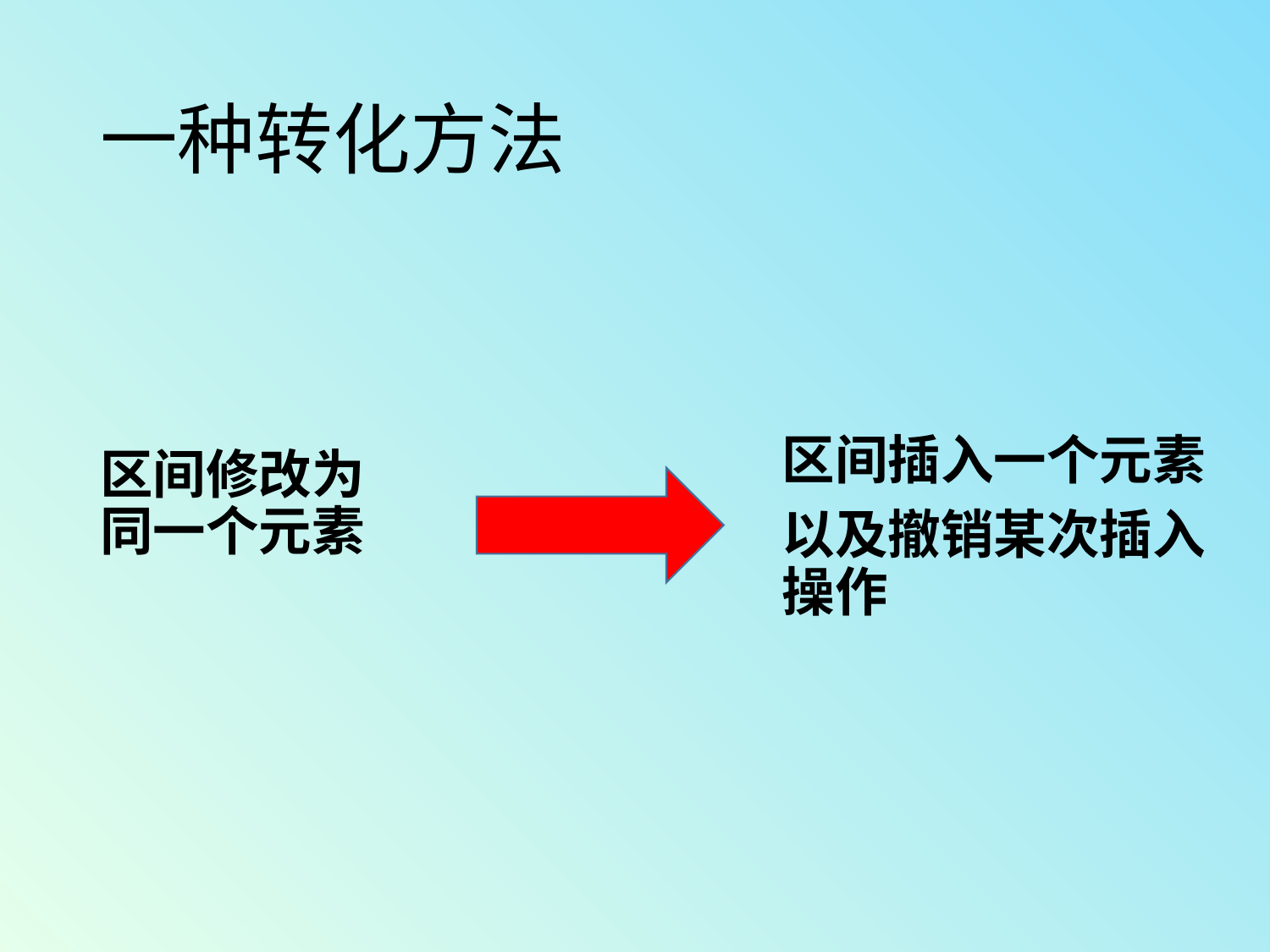

# 一种转化方法
区间插入一个元素
以及撤销某次插入操作
区间修改为同一个元素